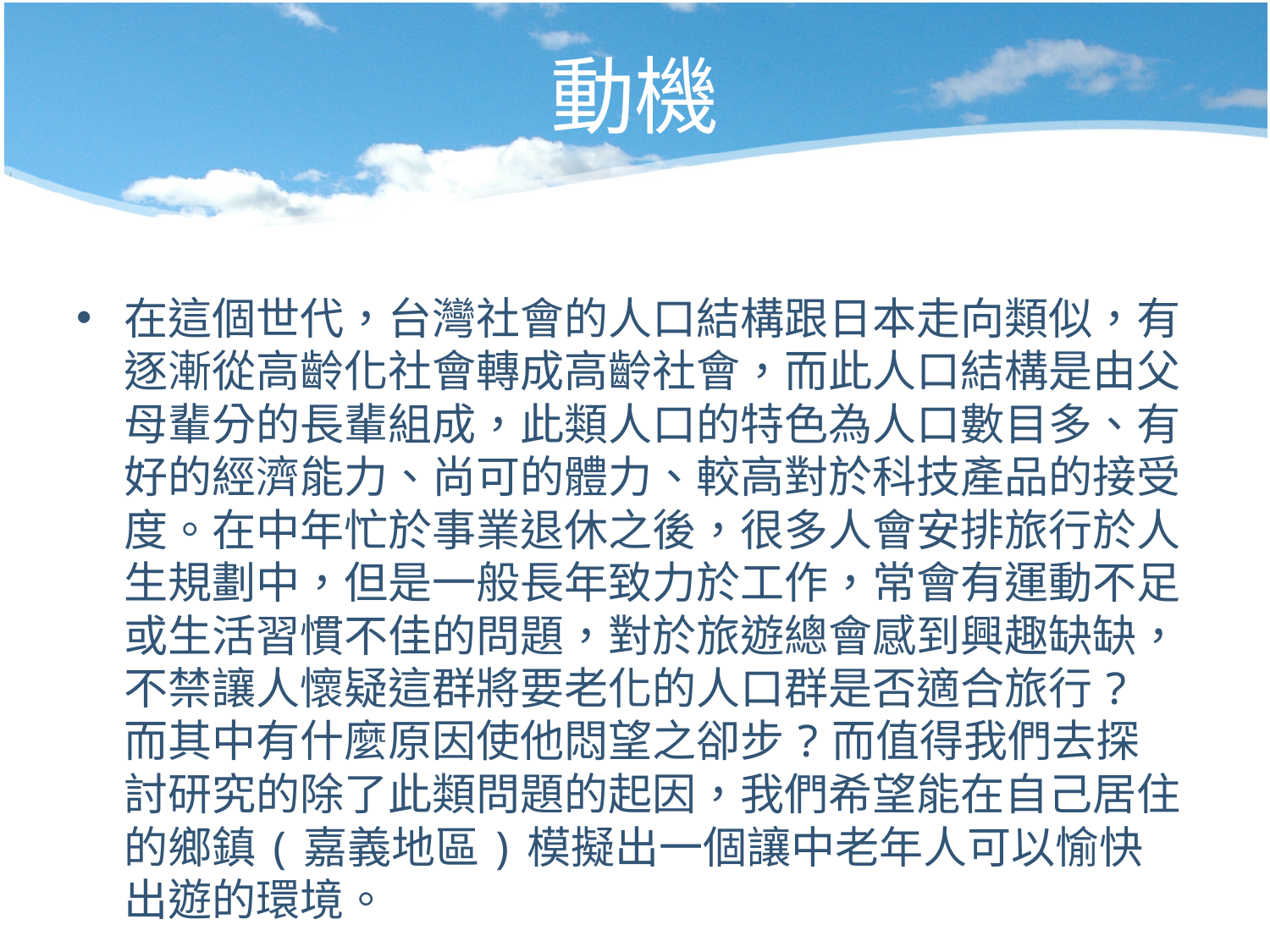

# 動機
在這個世代，台灣社會的人口結構跟日本走向類似，有逐漸從高齡化社會轉成高齡社會，而此人口結構是由父母輩分的長輩組成，此類人口的特色為人口數目多、有好的經濟能力、尚可的體力、較高對於科技產品的接受度。在中年忙於事業退休之後，很多人會安排旅行於人生規劃中，但是一般長年致力於工作，常會有運動不足或生活習慣不佳的問題，對於旅遊總會感到興趣缺缺，不禁讓人懷疑這群將要老化的人口群是否適合旅行?而其中有什麼原因使他悶望之卻步?而值得我們去探討研究的除了此類問題的起因，我們希望能在自己居住的鄉鎮(嘉義地區)模擬出一個讓中老年人可以愉快出遊的環境。